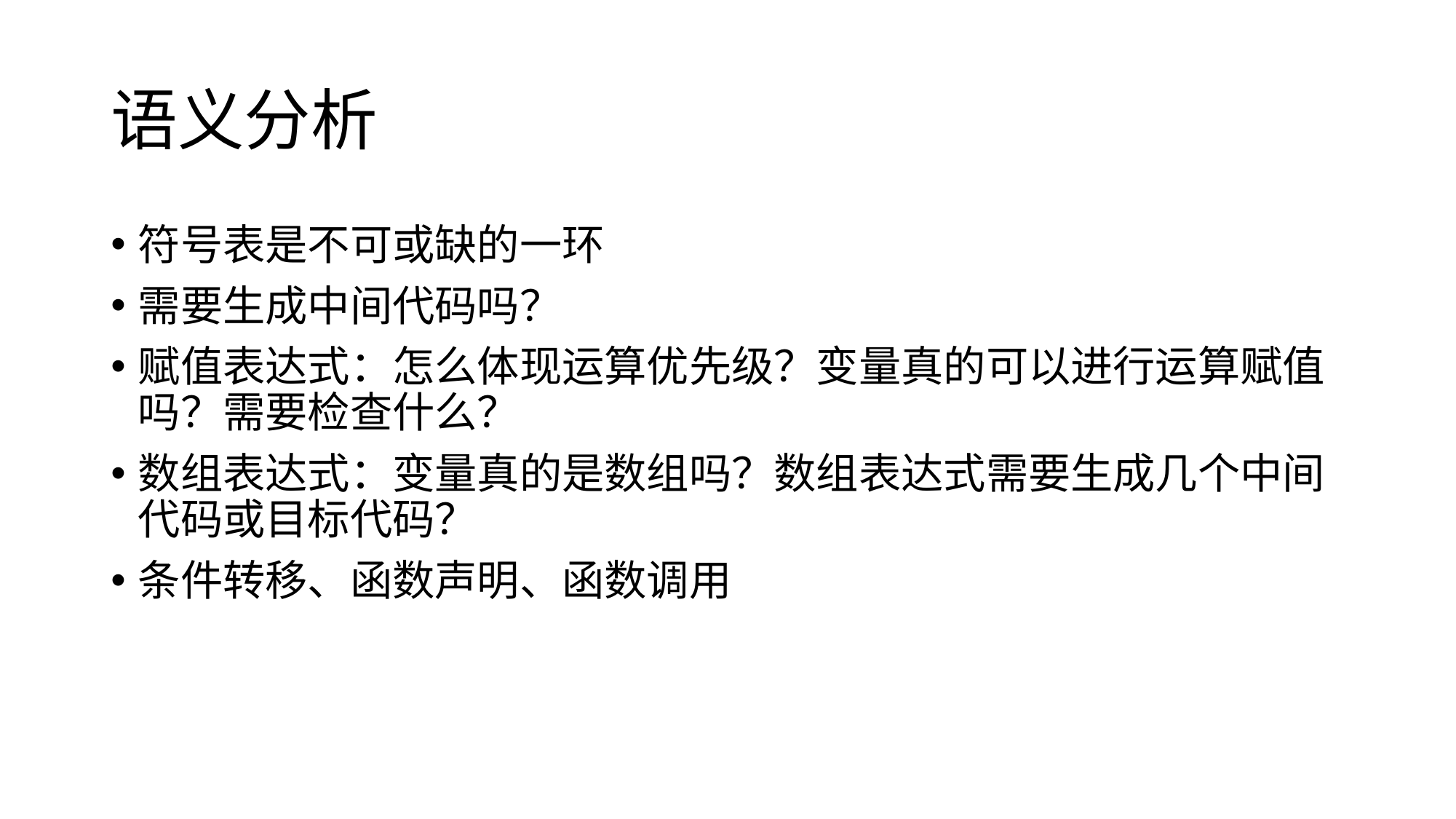

# 语义分析
符号表是不可或缺的一环
需要生成中间代码吗？
赋值表达式：怎么体现运算优先级？变量真的可以进行运算赋值吗？需要检查什么？
数组表达式：变量真的是数组吗？数组表达式需要生成几个中间代码或目标代码？
条件转移、函数声明、函数调用